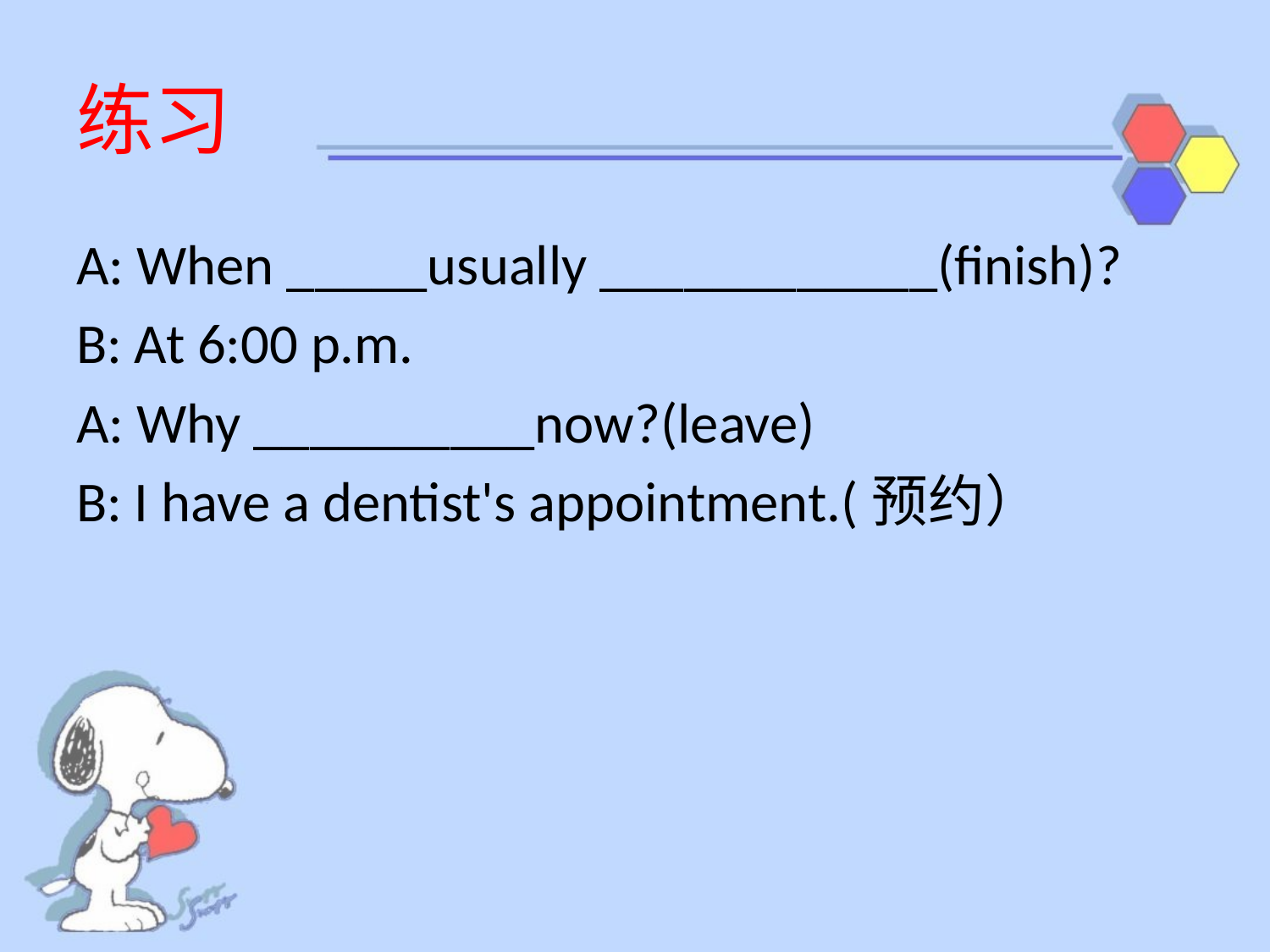

# 练习
A: When _____usually ____________(finish)?
B: At 6:00 p.m.
A: Why __________now?(leave)
B: I have a dentist's appointment.(预约）